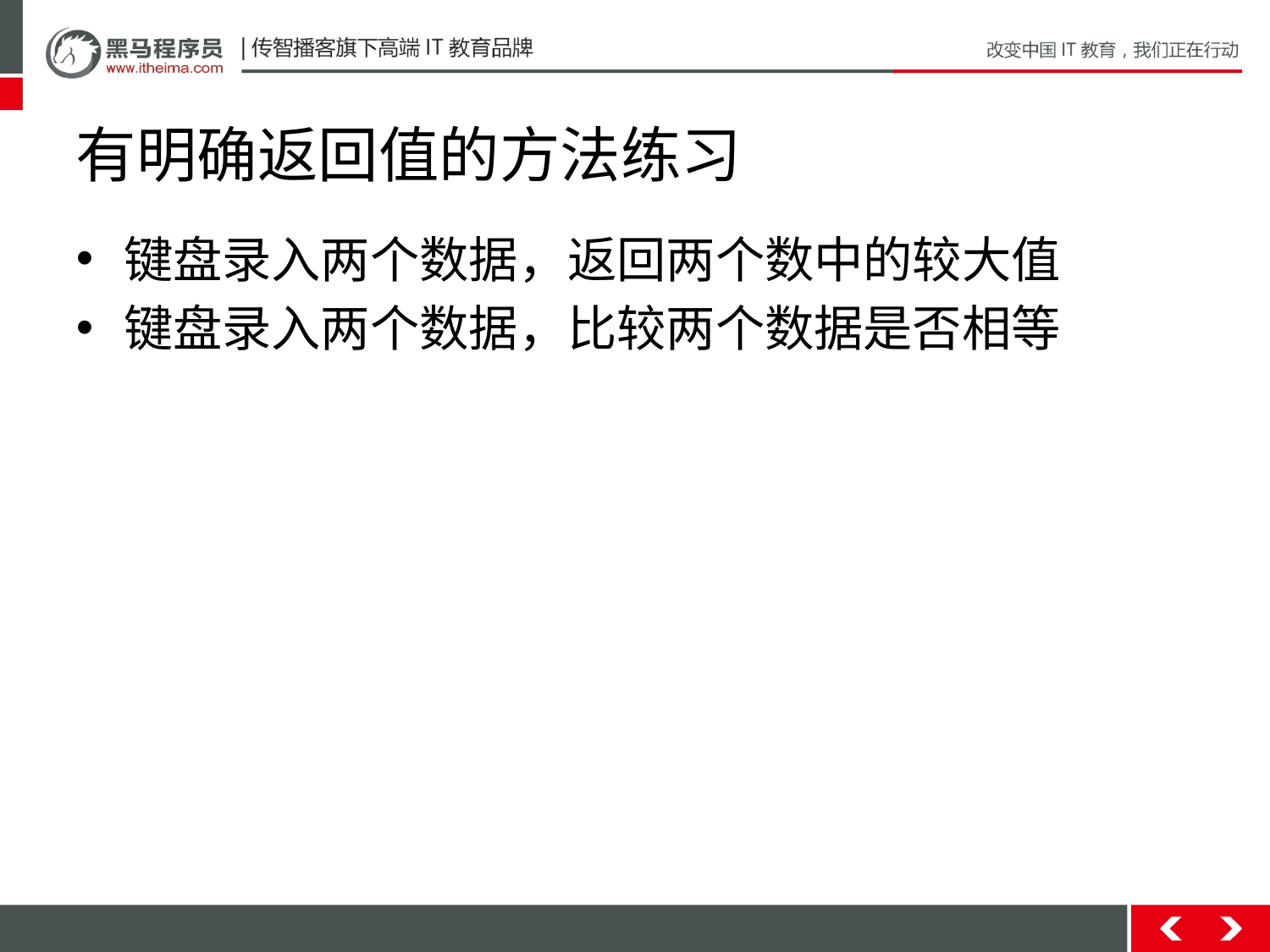

# 有明确返回值的方法练习
键盘录入两个数据，返回两个数中的较大值
键盘录入两个数据，比较两个数据是否相等